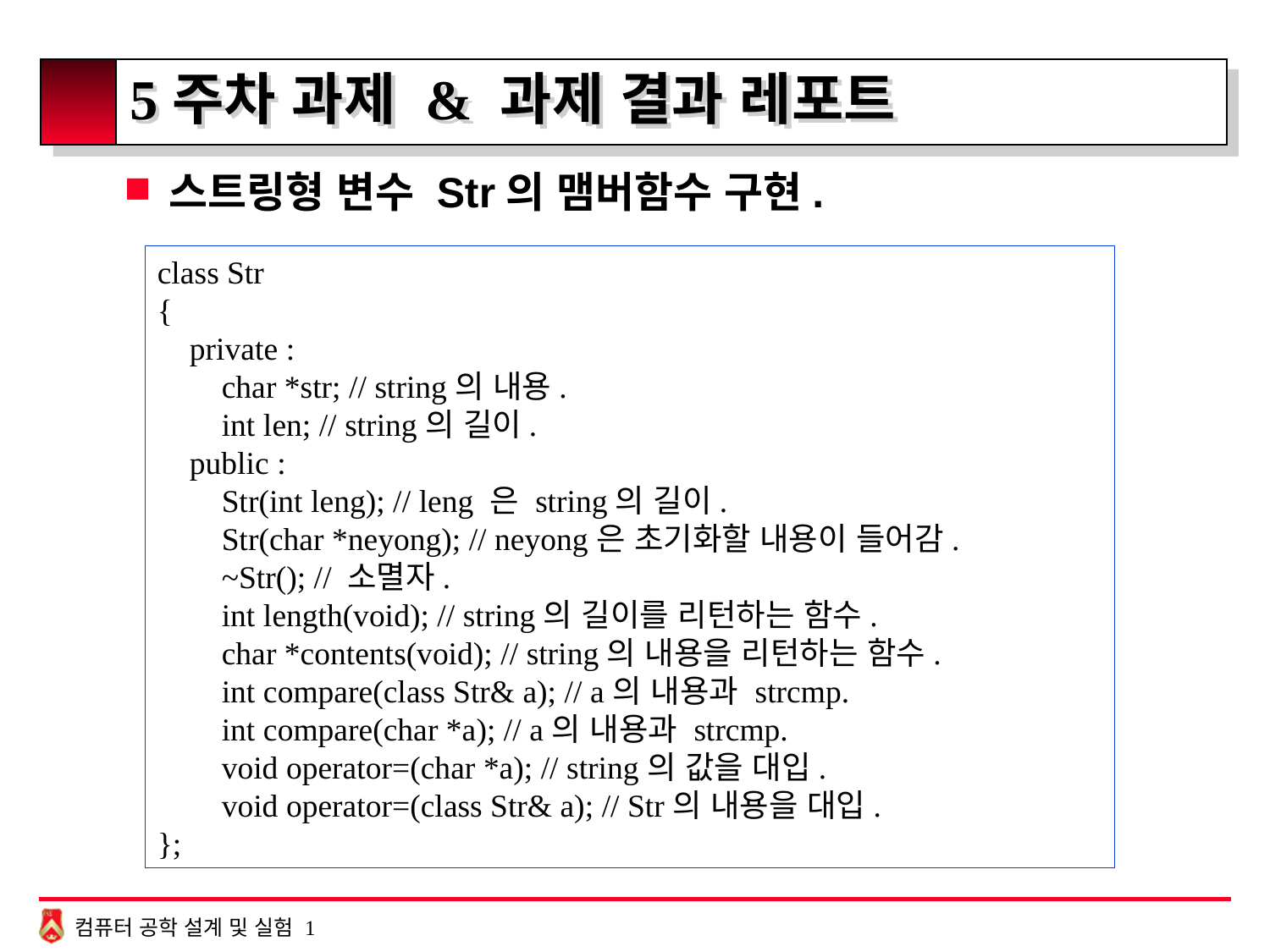

# 5주차 과제 & 과제 결과 레포트
스트링형 변수 Str의 맴버함수 구현.
class Str
{
    private :
        char *str; // string의 내용.
        int len; // string의 길이.
    public :
        Str(int leng); // leng 은 string의 길이.
        Str(char *neyong); // neyong은 초기화할 내용이 들어감.
        ~Str(); // 소멸자.
        int length(void); // string의 길이를 리턴하는 함수.
        char *contents(void); // string의 내용을 리턴하는 함수.
        int compare(class Str& a); // a의 내용과 strcmp.
        int compare(char *a); // a의 내용과 strcmp.
        void operator=(char *a); // string의 값을 대입.
        void operator=(class Str& a); // Str의 내용을 대입.
};